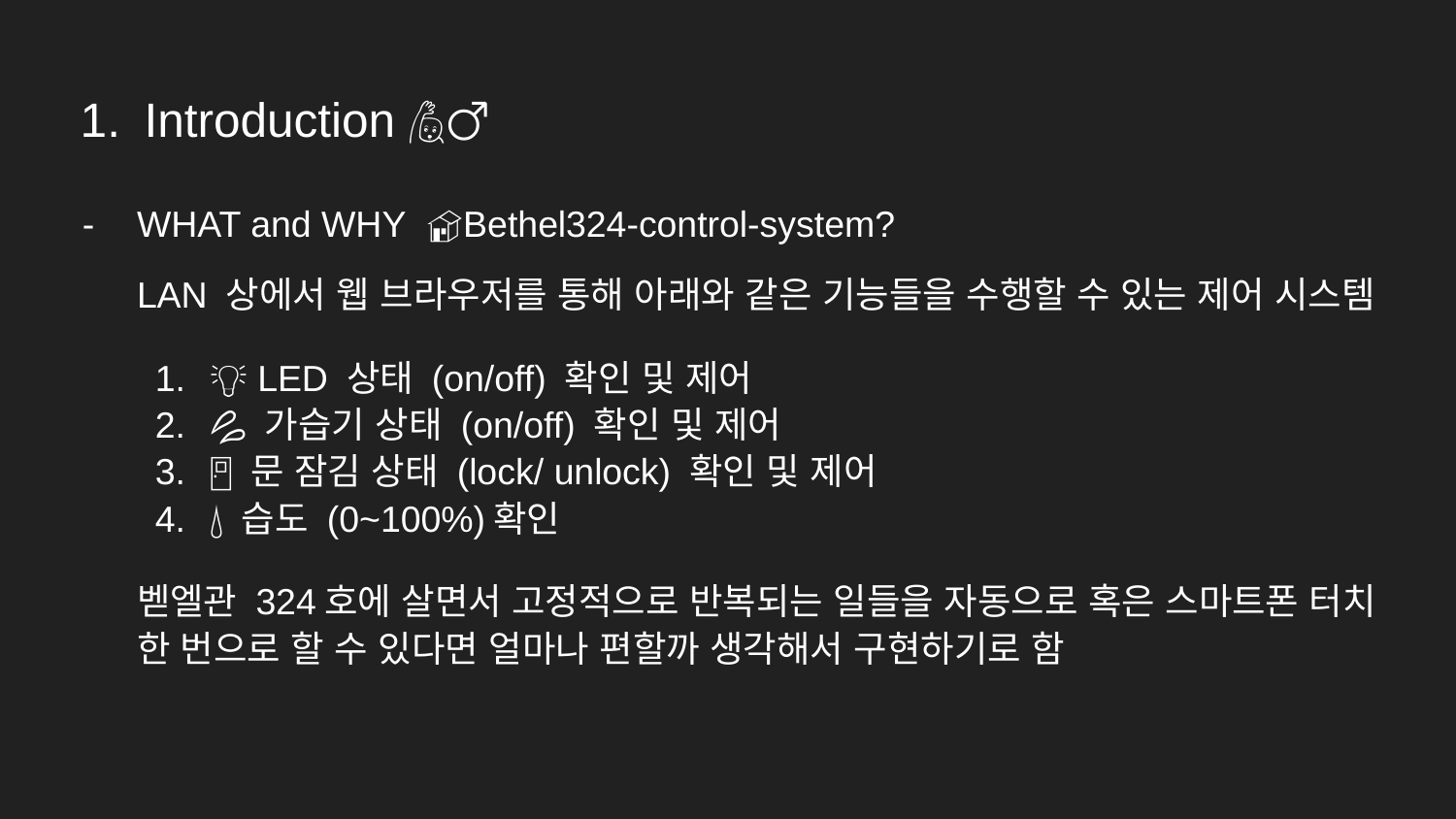

# Introduction 🙋‍♂️
WHAT and WHY  🏠Bethel324-control-system?
LAN 상에서 웹 브라우저를 통해 아래와 같은 기능들을 수행할 수 있는 제어 시스템
💡 LED 상태 (on/off) 확인 및 제어
💦 가습기 상태 (on/off) 확인 및 제어
🚪 문 잠김 상태 (lock/ unlock) 확인 및 제어
💧 습도 (0~100%)확인
벧엘관 324호에 살면서 고정적으로 반복되는 일들을 자동으로 혹은 스마트폰 터치 한 번으로 할 수 있다면 얼마나 편할까 생각해서 구현하기로 함